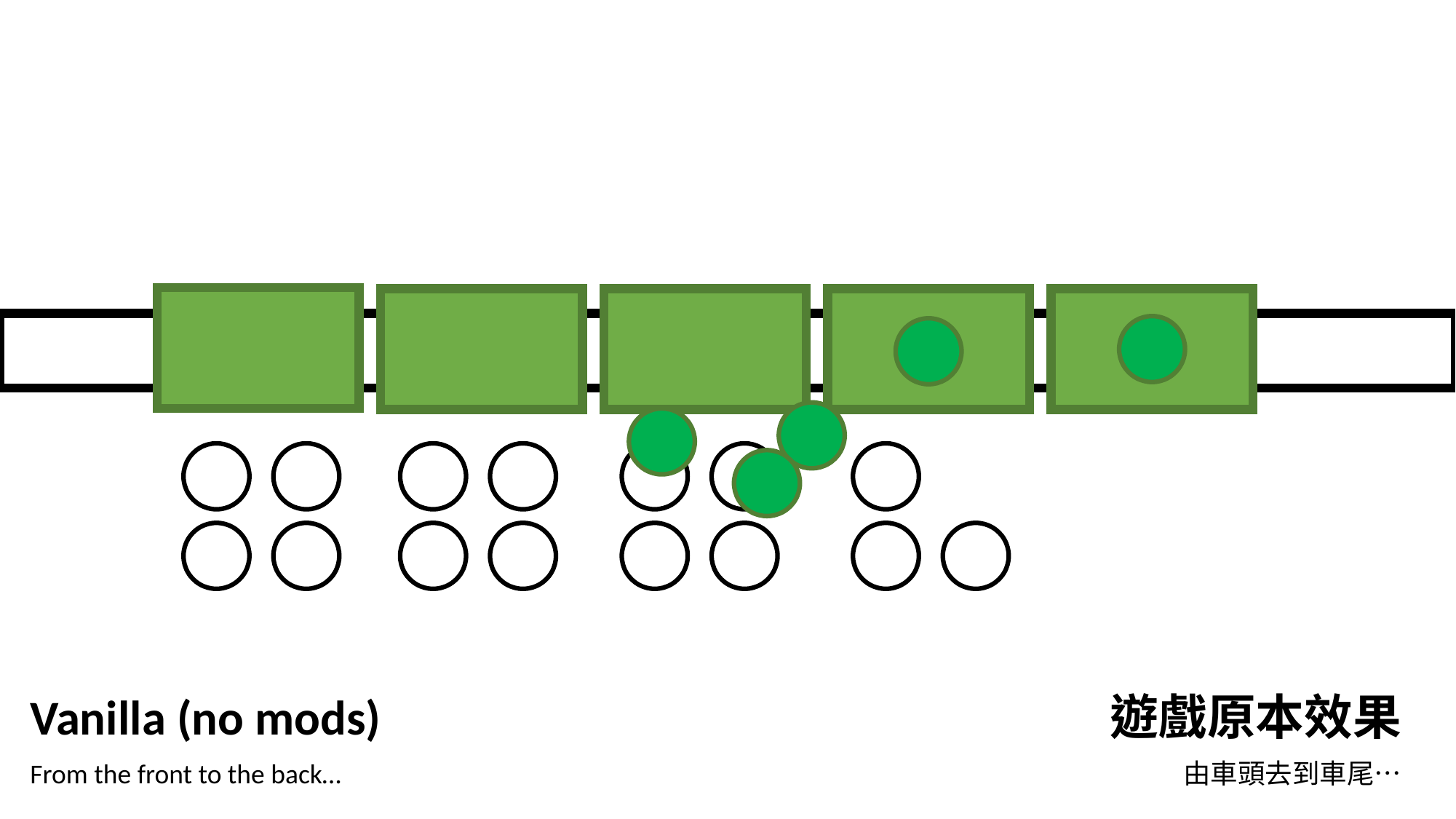

Vanilla (no mods)
遊戲原本效果
From the front to the back…
由車頭去到車尾…